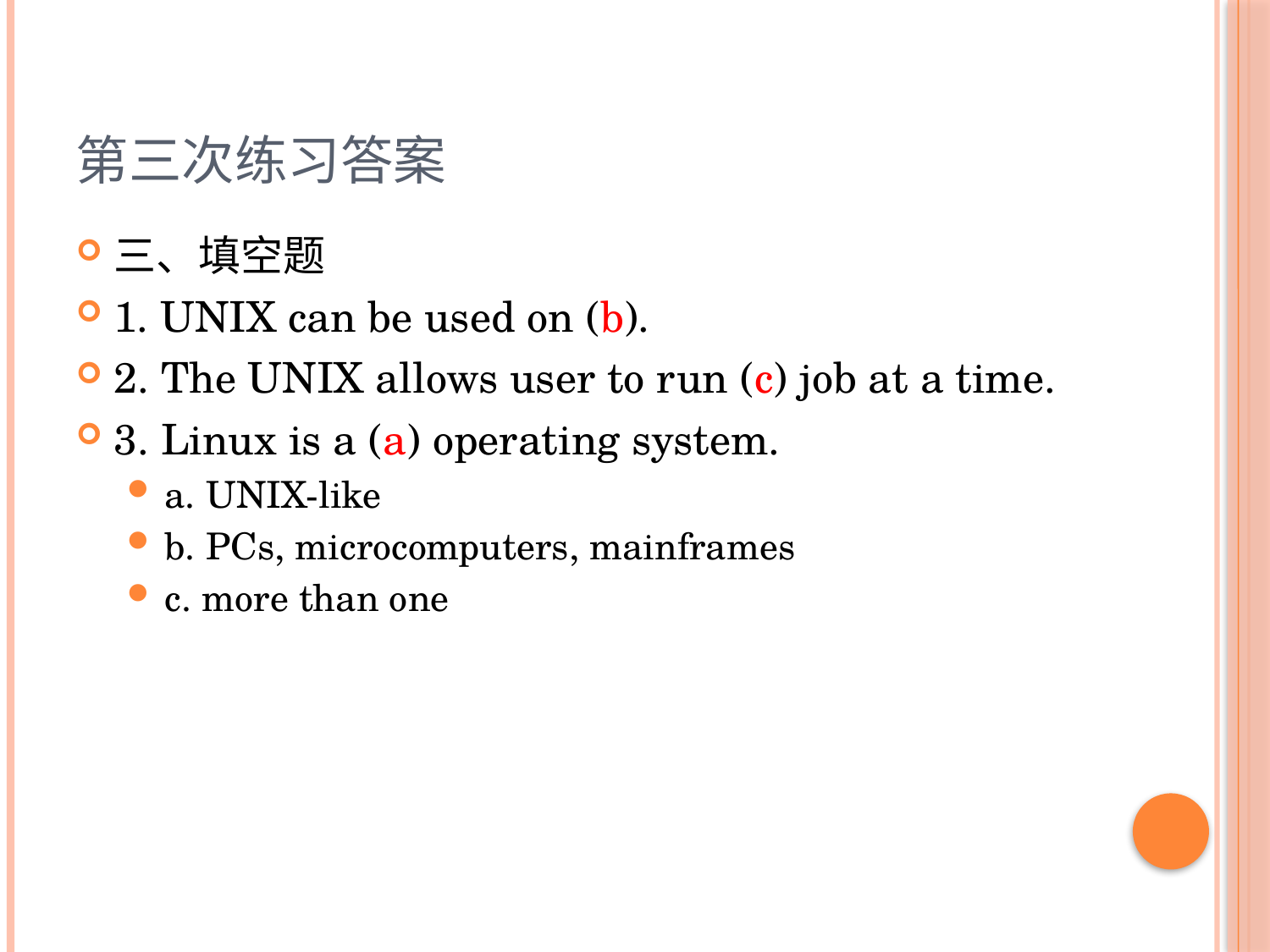

# 第三次练习答案
三、填空题
1. UNIX can be used on (b).
2. The UNIX allows user to run (c) job at a time.
3. Linux is a (a) operating system.
a. UNIX-like
b. PCs, microcomputers, mainframes
c. more than one